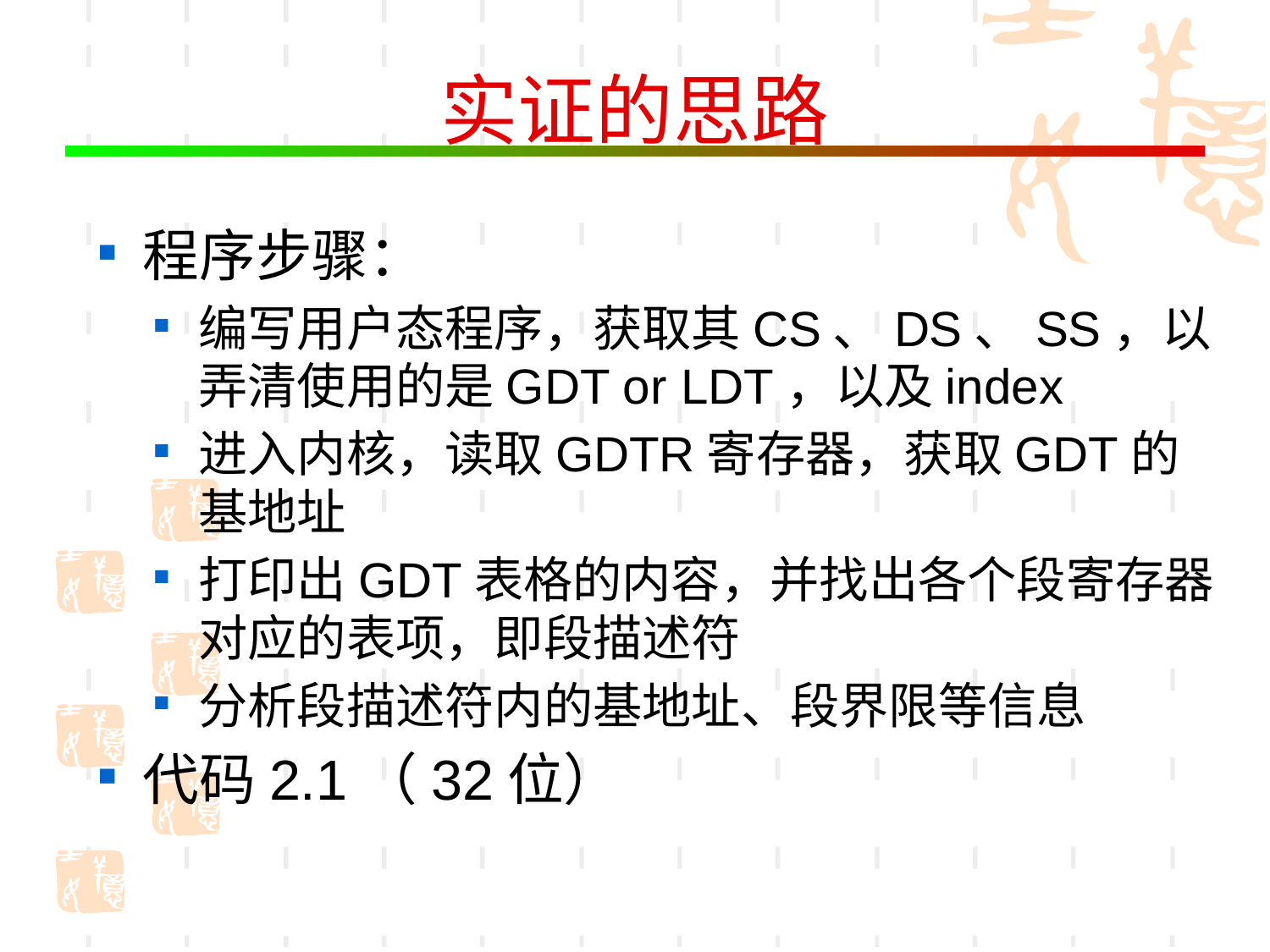

# 实证的思路
程序步骤：
编写用户态程序，获取其CS、DS、SS，以弄清使用的是GDT or LDT，以及index
进入内核，读取GDTR寄存器，获取GDT的基地址
打印出GDT表格的内容，并找出各个段寄存器对应的表项，即段描述符
分析段描述符内的基地址、段界限等信息
代码2.1（32位）